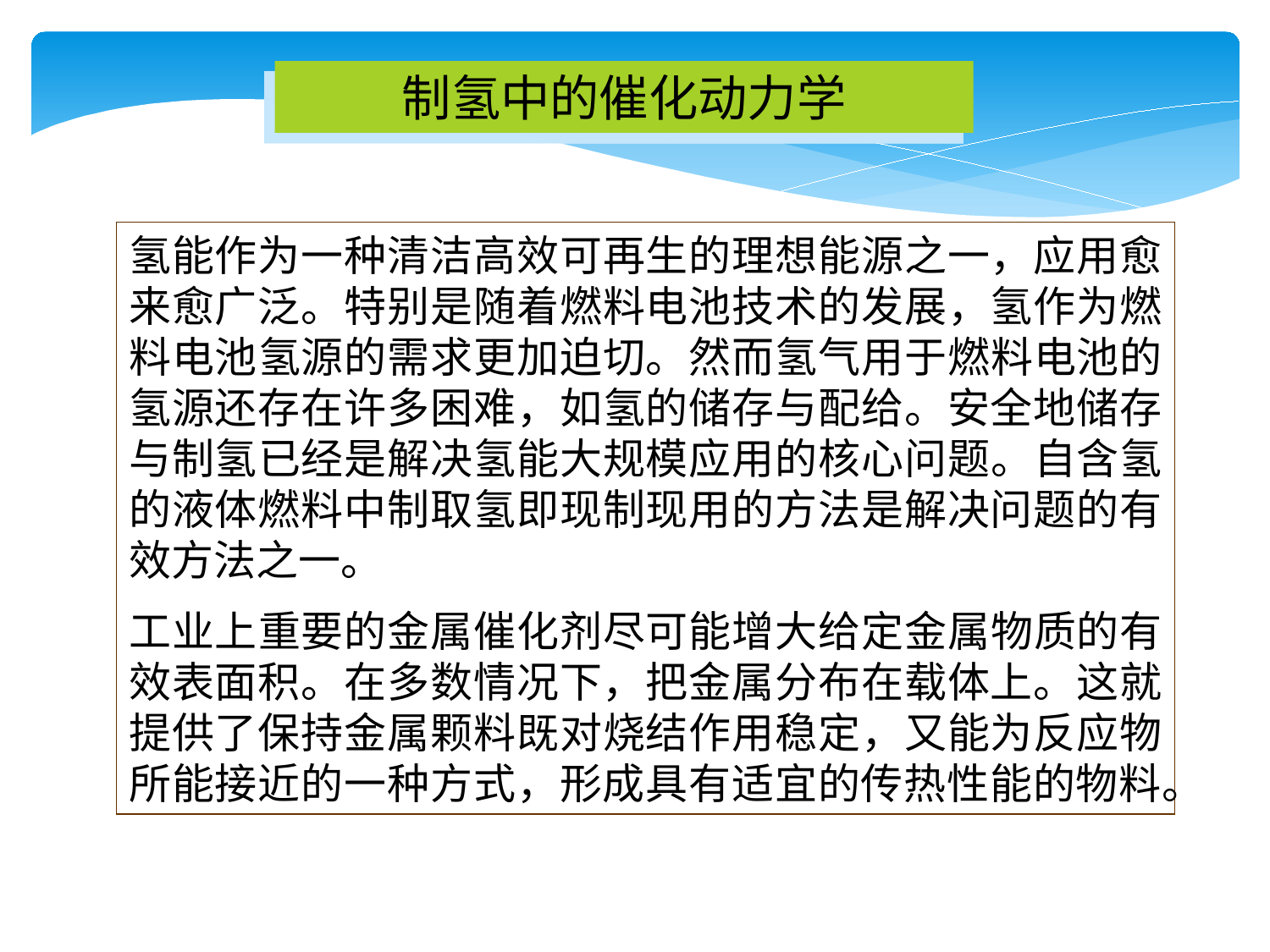

制氢中的催化动力学
氢能作为一种清洁高效可再生的理想能源之一，应用愈来愈广泛。特别是随着燃料电池技术的发展，氢作为燃料电池氢源的需求更加迫切。然而氢气用于燃料电池的氢源还存在许多困难，如氢的储存与配给。安全地储存与制氢已经是解决氢能大规模应用的核心问题。自含氢的液体燃料中制取氢即现制现用的方法是解决问题的有效方法之一。
工业上重要的金属催化剂尽可能增大给定金属物质的有效表面积。在多数情况下，把金属分布在载体上。这就提供了保持金属颗料既对烧结作用稳定，又能为反应物所能接近的一种方式，形成具有适宜的传热性能的物料。